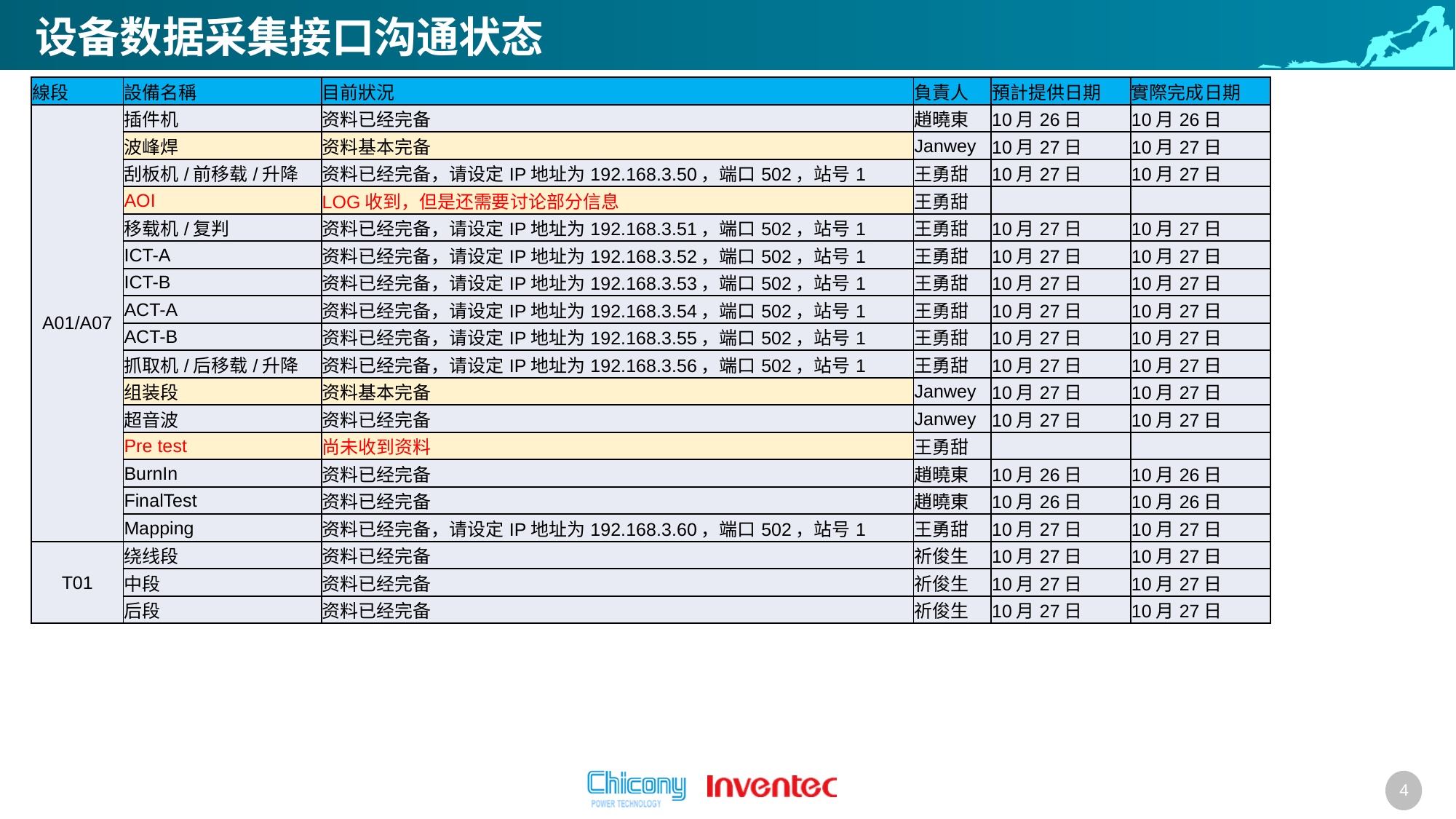

# 设备数据采集接口沟通状态
| 線段 | 設備名稱 | 目前狀況 | 負責人 | 預計提供日期 | 實際完成日期 |
| --- | --- | --- | --- | --- | --- |
| A01/A07 | 插件机 | 资料已经完备 | 趙曉東 | 10月26日 | 10月26日 |
|  | 波峰焊 | 资料基本完备 | Janwey | 10月27日 | 10月27日 |
|  | 刮板机/前移载/升降 | 资料已经完备，请设定IP地址为192.168.3.50，端口502，站号1 | 王勇甜 | 10月27日 | 10月27日 |
|  | AOI | LOG收到，但是还需要讨论部分信息 | 王勇甜 |  |  |
|  | 移载机/复判 | 资料已经完备，请设定IP地址为192.168.3.51，端口502，站号1 | 王勇甜 | 10月27日 | 10月27日 |
|  | ICT-A | 资料已经完备，请设定IP地址为192.168.3.52，端口502，站号1 | 王勇甜 | 10月27日 | 10月27日 |
|  | ICT-B | 资料已经完备，请设定IP地址为192.168.3.53，端口502，站号1 | 王勇甜 | 10月27日 | 10月27日 |
|  | ACT-A | 资料已经完备，请设定IP地址为192.168.3.54，端口502，站号1 | 王勇甜 | 10月27日 | 10月27日 |
|  | ACT-B | 资料已经完备，请设定IP地址为192.168.3.55，端口502，站号1 | 王勇甜 | 10月27日 | 10月27日 |
|  | 抓取机/后移载/升降 | 资料已经完备，请设定IP地址为192.168.3.56，端口502，站号1 | 王勇甜 | 10月27日 | 10月27日 |
|  | 组装段 | 资料基本完备 | Janwey | 10月27日 | 10月27日 |
|  | 超音波 | 资料已经完备 | Janwey | 10月27日 | 10月27日 |
|  | Pre test | 尚未收到资料 | 王勇甜 |  |  |
|  | BurnIn | 资料已经完备 | 趙曉東 | 10月26日 | 10月26日 |
|  | FinalTest | 资料已经完备 | 趙曉東 | 10月26日 | 10月26日 |
|  | Mapping | 资料已经完备，请设定IP地址为192.168.3.60，端口502，站号1 | 王勇甜 | 10月27日 | 10月27日 |
| T01 | 绕线段 | 资料已经完备 | 祈俊生 | 10月27日 | 10月27日 |
|  | 中段 | 资料已经完备 | 祈俊生 | 10月27日 | 10月27日 |
|  | 后段 | 资料已经完备 | 祈俊生 | 10月27日 | 10月27日 |